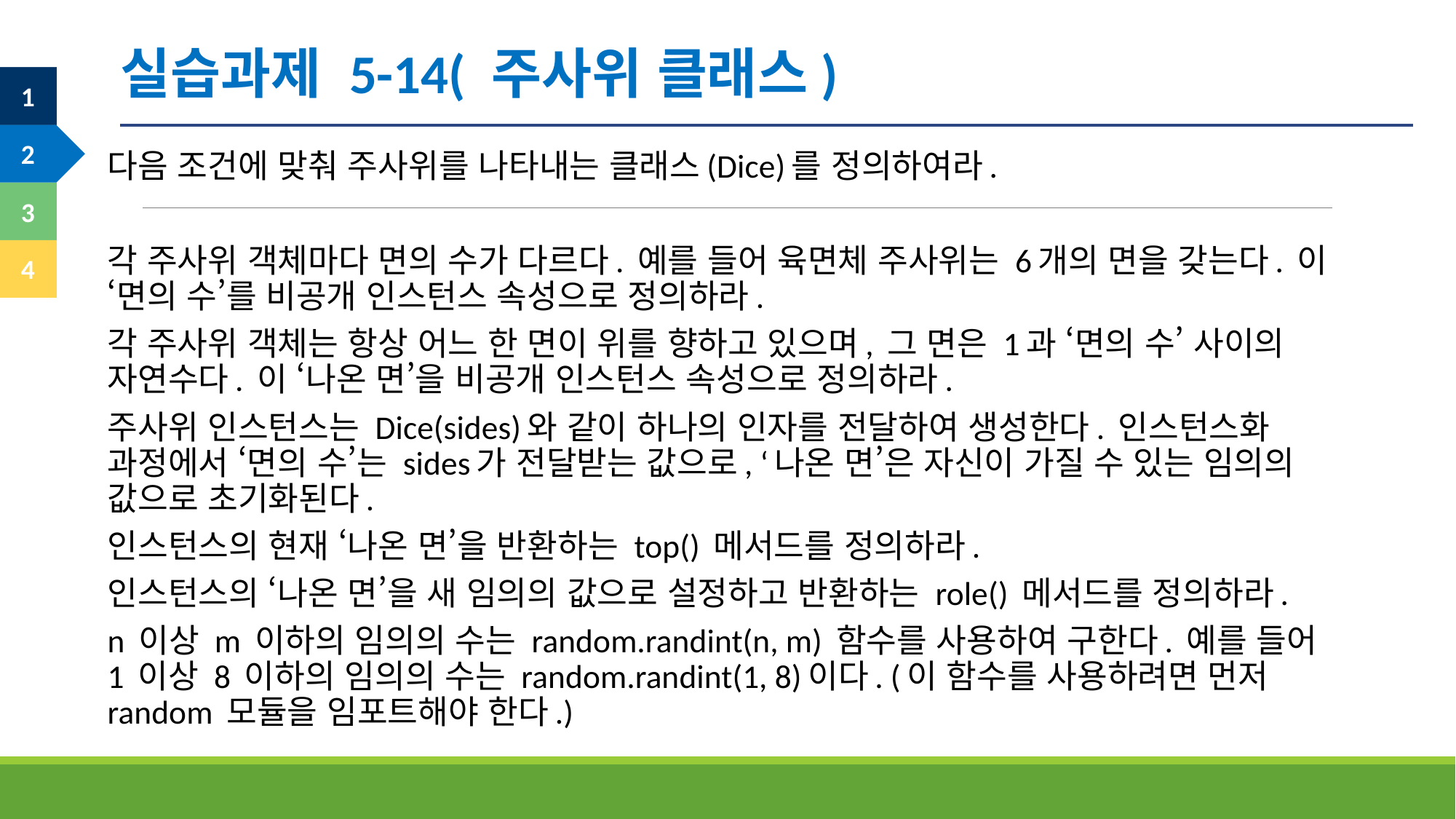

실습과제 5-14( 주사위 클래스)
다음 조건에 맞춰 주사위를 나타내는 클래스(Dice)를 정의하여라.

각 주사위 객체마다 면의 수가 다르다. 예를 들어 육면체 주사위는 6개의 면을 갖는다. 이 ‘면의 수’를 비공개 인스턴스 속성으로 정의하라.
각 주사위 객체는 항상 어느 한 면이 위를 향하고 있으며, 그 면은 1과 ‘면의 수’ 사이의 자연수다. 이 ‘나온 면’을 비공개 인스턴스 속성으로 정의하라.
주사위 인스턴스는 Dice(sides)와 같이 하나의 인자를 전달하여 생성한다. 인스턴스화 과정에서 ‘면의 수’는 sides가 전달받는 값으로, ‘나온 면’은 자신이 가질 수 있는 임의의 값으로 초기화된다.
인스턴스의 현재 ‘나온 면’을 반환하는 top() 메서드를 정의하라.
인스턴스의 ‘나온 면’을 새 임의의 값으로 설정하고 반환하는 role() 메서드를 정의하라.
n 이상 m 이하의 임의의 수는 random.randint(n, m) 함수를 사용하여 구한다. 예를 들어 1 이상 8 이하의 임의의 수는 random.randint(1, 8)이다. (이 함수를 사용하려면 먼저 random 모듈을 임포트해야 한다.)